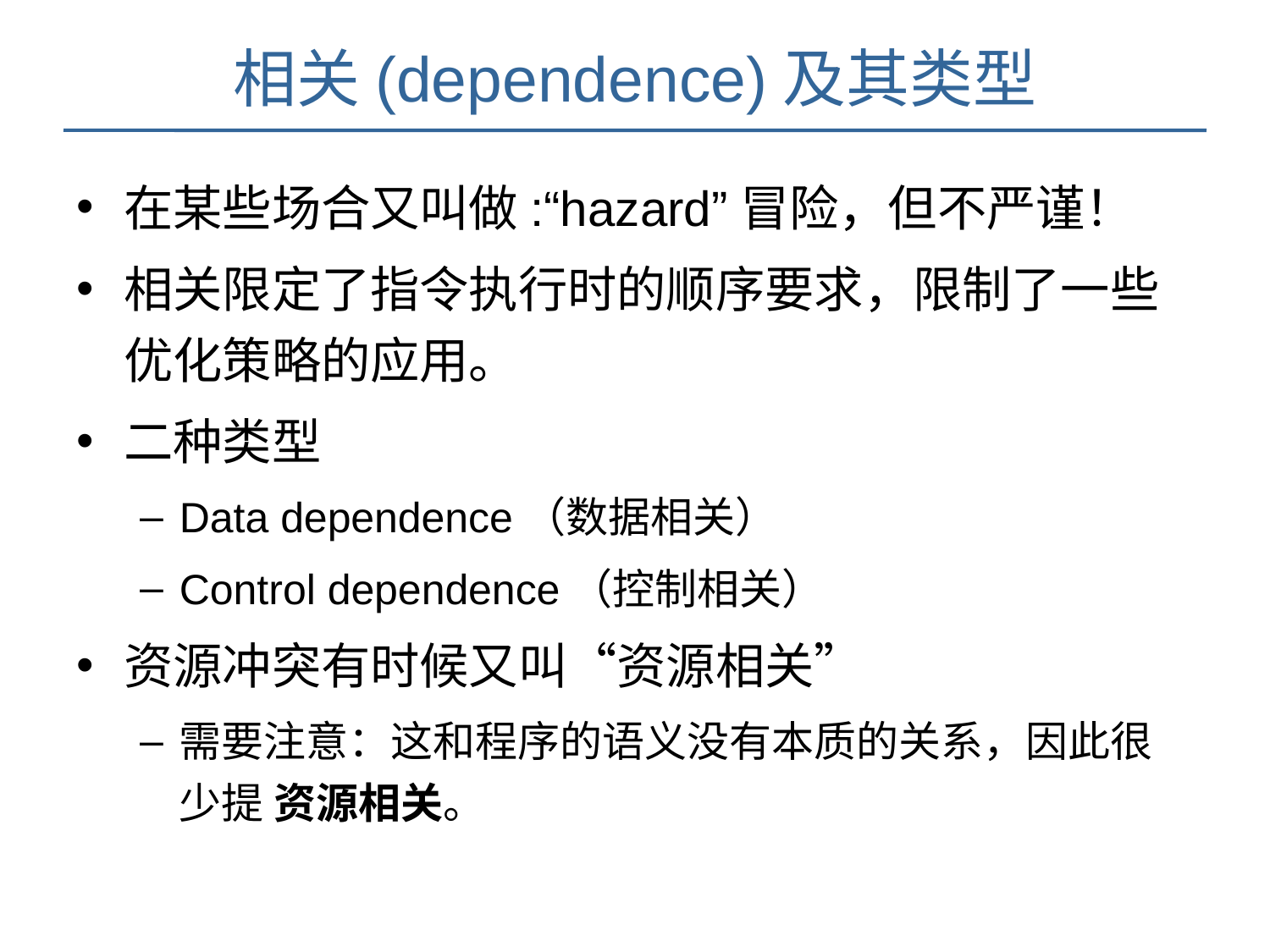

# 相关(dependence)及其类型
在某些场合又叫做:“hazard”冒险，但不严谨！
相关限定了指令执行时的顺序要求，限制了一些优化策略的应用。
二种类型
Data dependence（数据相关）
Control dependence（控制相关）
资源冲突有时候又叫“资源相关”
需要注意：这和程序的语义没有本质的关系，因此很少提 资源相关。